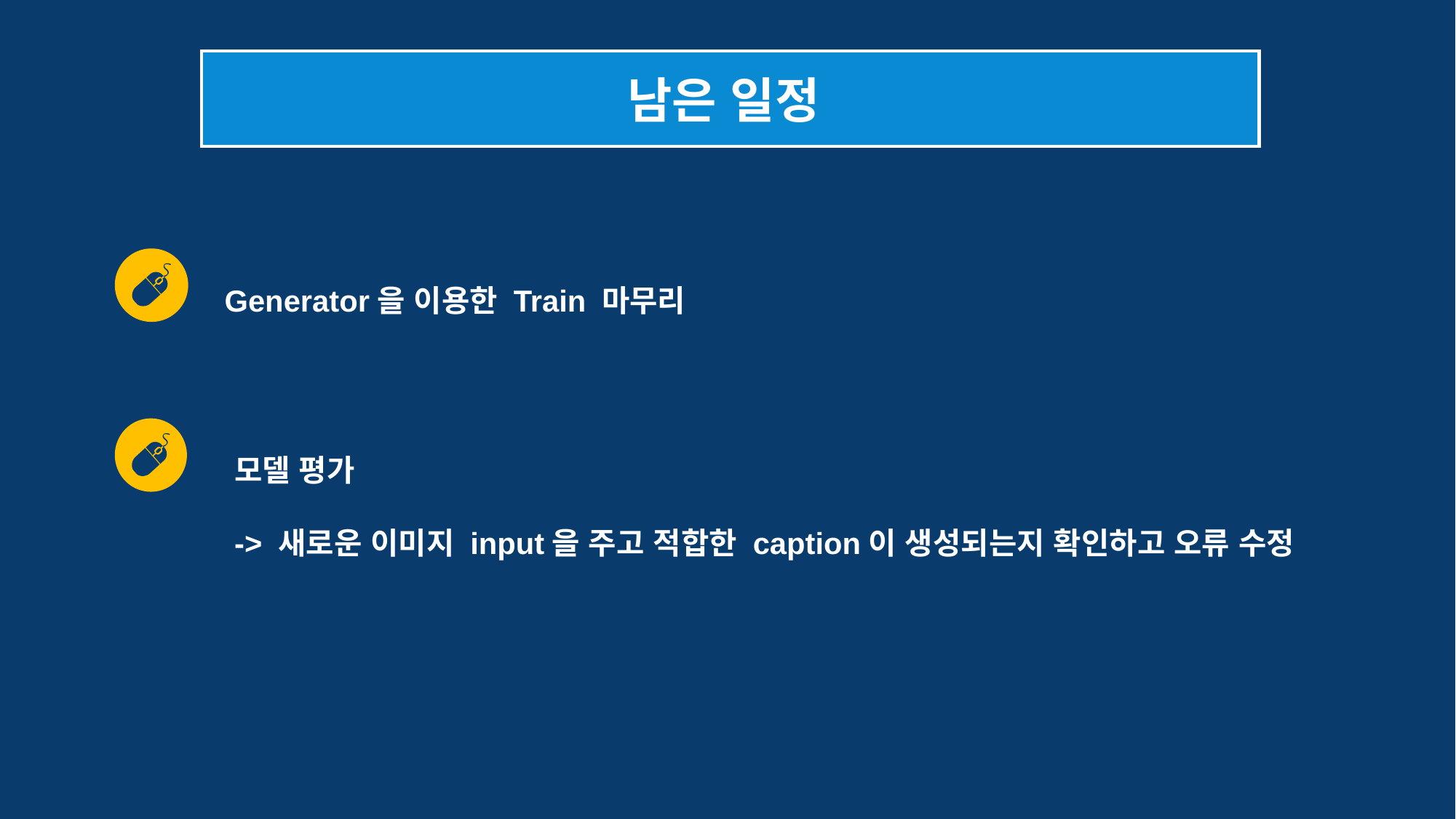

남은 일정
Generator을 이용한 Train 마무리

모델 평가
-> 새로운 이미지 input을 주고 적합한 caption이 생성되는지 확인하고 오류 수정